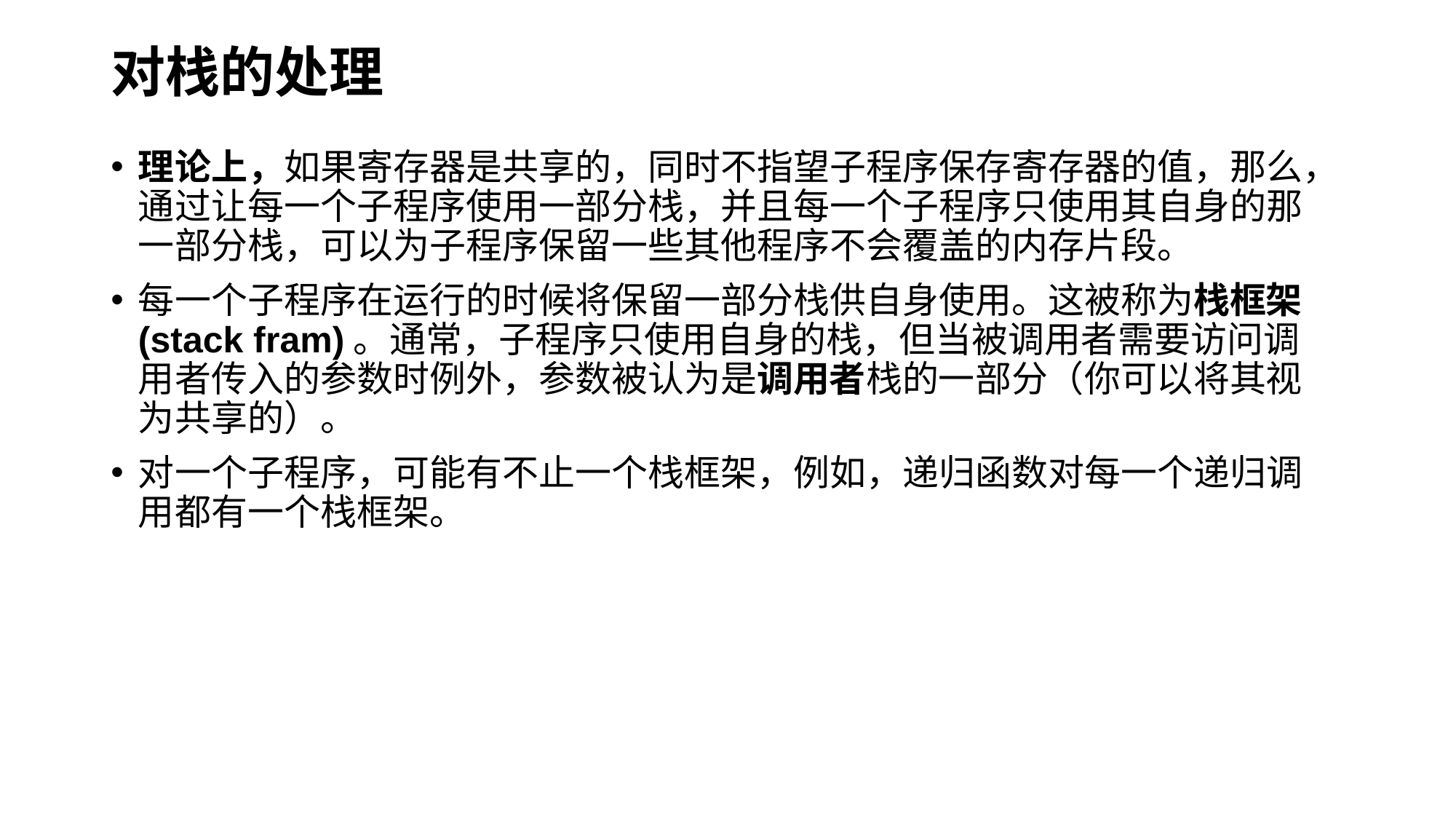

对栈的处理
理论上，如果寄存器是共享的，同时不指望子程序保存寄存器的值，那么，通过让每一个子程序使用一部分栈，并且每一个子程序只使用其自身的那一部分栈，可以为子程序保留一些其他程序不会覆盖的内存片段。
每一个子程序在运行的时候将保留一部分栈供自身使用。这被称为栈框架(stack fram)。通常，子程序只使用自身的栈，但当被调用者需要访问调用者传入的参数时例外，参数被认为是调用者栈的一部分（你可以将其视为共享的）。
对一个子程序，可能有不止一个栈框架，例如，递归函数对每一个递归调用都有一个栈框架。